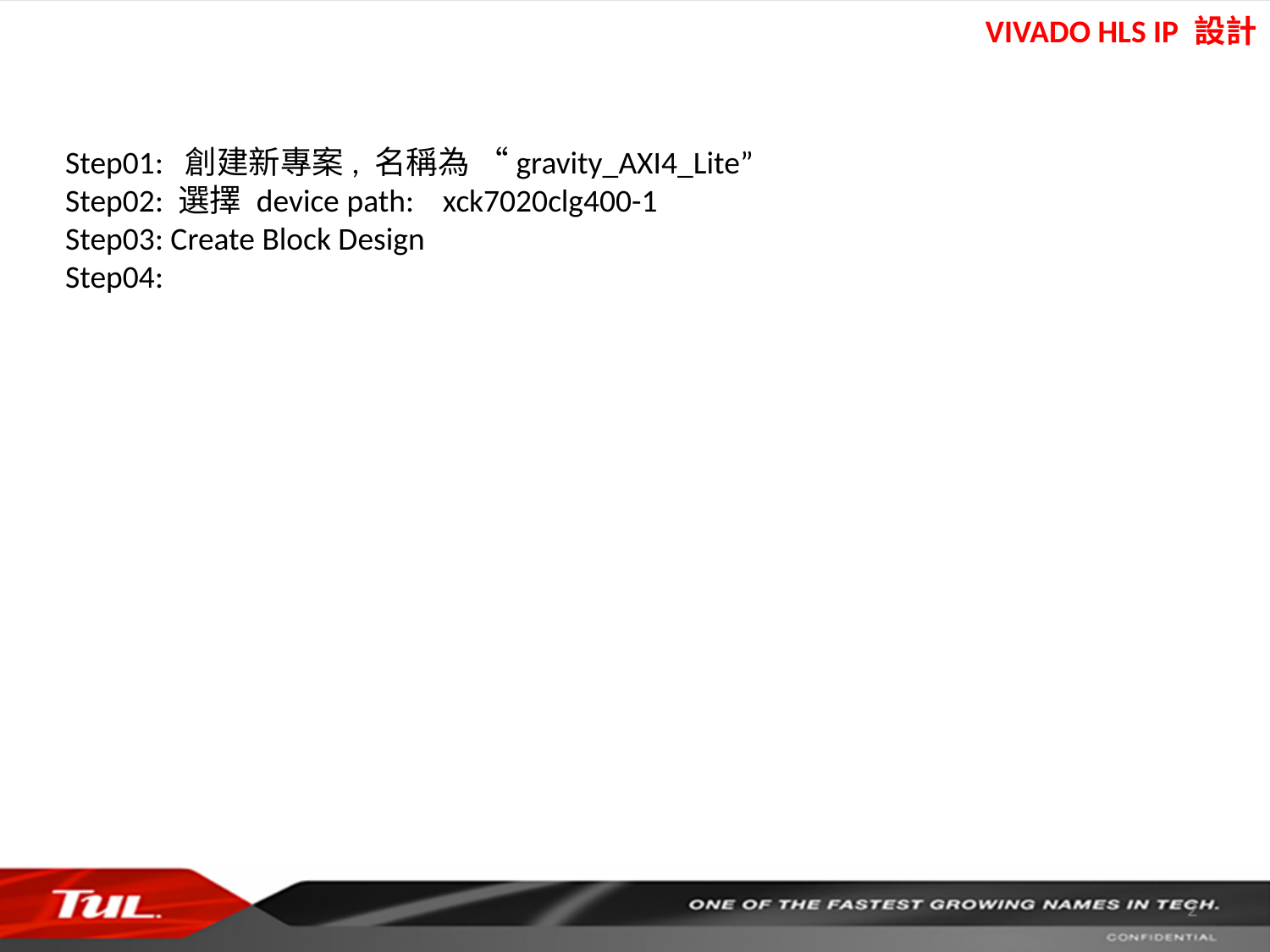

VIVADO HLS IP 設計
Step01:  創建新專案, 名稱為 “gravity_AXI4_Lite”
Step02: 選擇 device path:    xck7020clg400-1
Step03: Create Block Design
Step04: